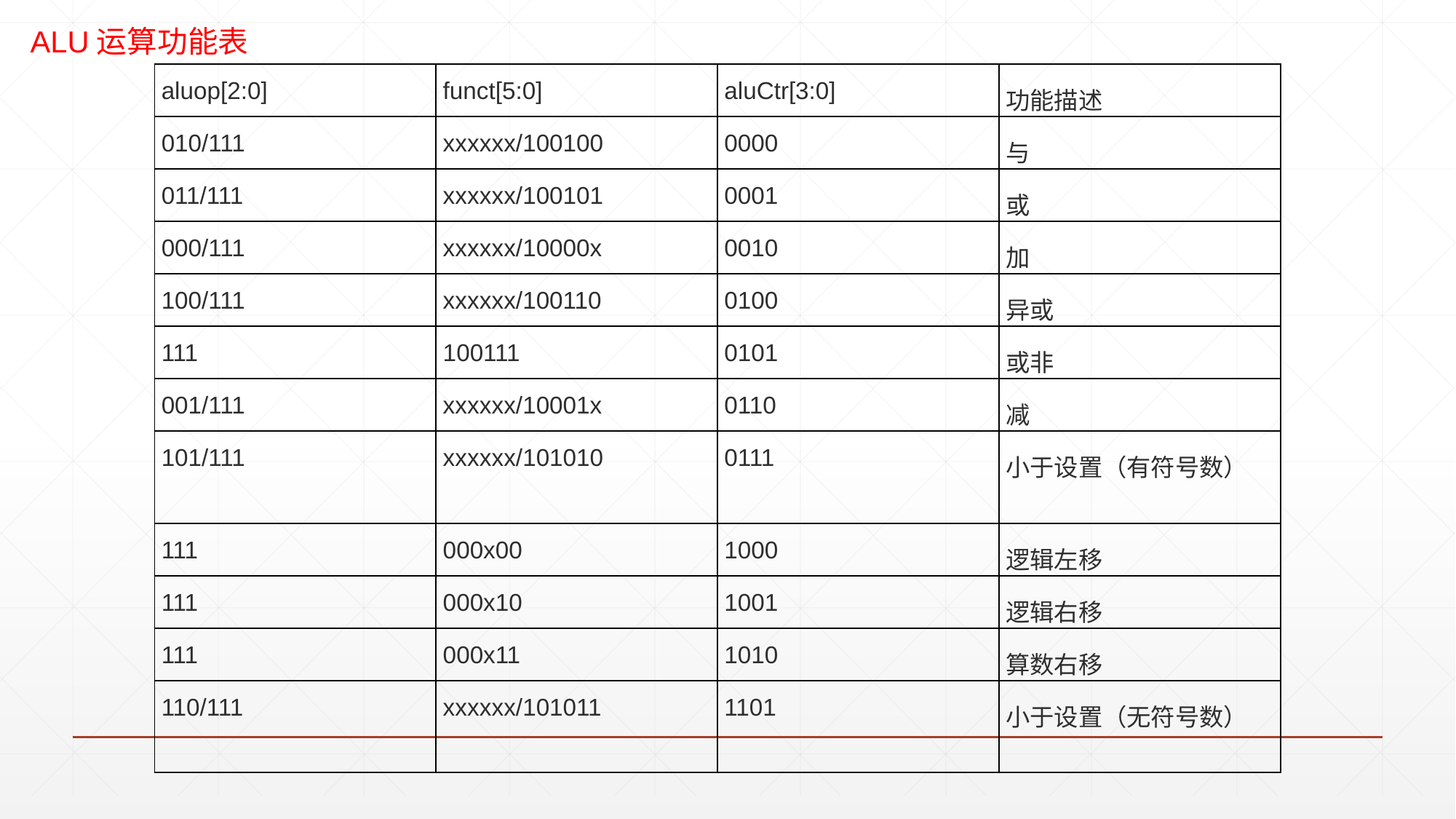

ALU运算功能表
| aluop[2:0] | funct[5:0] | aluCtr[3:0] | 功能描述 |
| --- | --- | --- | --- |
| 010/111 | xxxxxx/100100 | 0000 | 与 |
| 011/111 | xxxxxx/100101 | 0001 | 或 |
| 000/111 | xxxxxx/10000x | 0010 | 加 |
| 100/111 | xxxxxx/100110 | 0100 | 异或 |
| 111 | 100111 | 0101 | 或非 |
| 001/111 | xxxxxx/10001x | 0110 | 减 |
| 101/111 | xxxxxx/101010 | 0111 | 小于设置（有符号数） |
| 111 | 000x00 | 1000 | 逻辑左移 |
| 111 | 000x10 | 1001 | 逻辑右移 |
| 111 | 000x11 | 1010 | 算数右移 |
| 110/111 | xxxxxx/101011 | 1101 | 小于设置（无符号数） |